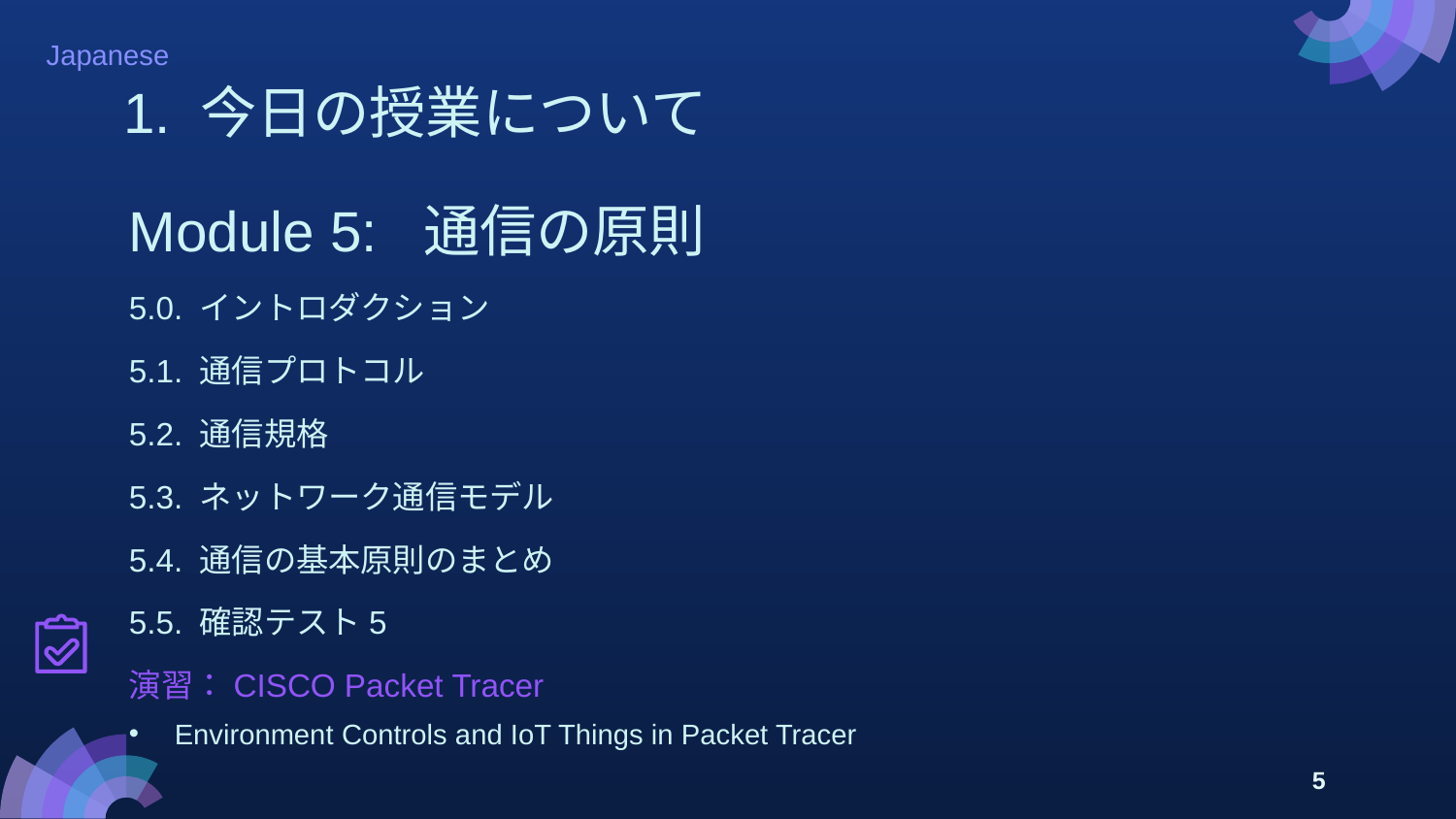

# 1. 今日の授業について
Module 5:  通信の原則
5.0. イントロダクション
5.1. 通信プロトコル
5.2. 通信規格
5.3. ネットワーク通信モデル
5.4. 通信の基本原則のまとめ
5.5. 確認テスト5
演習：CISCO Packet Tracer
Environment Controls and IoT Things in Packet Tracer

5